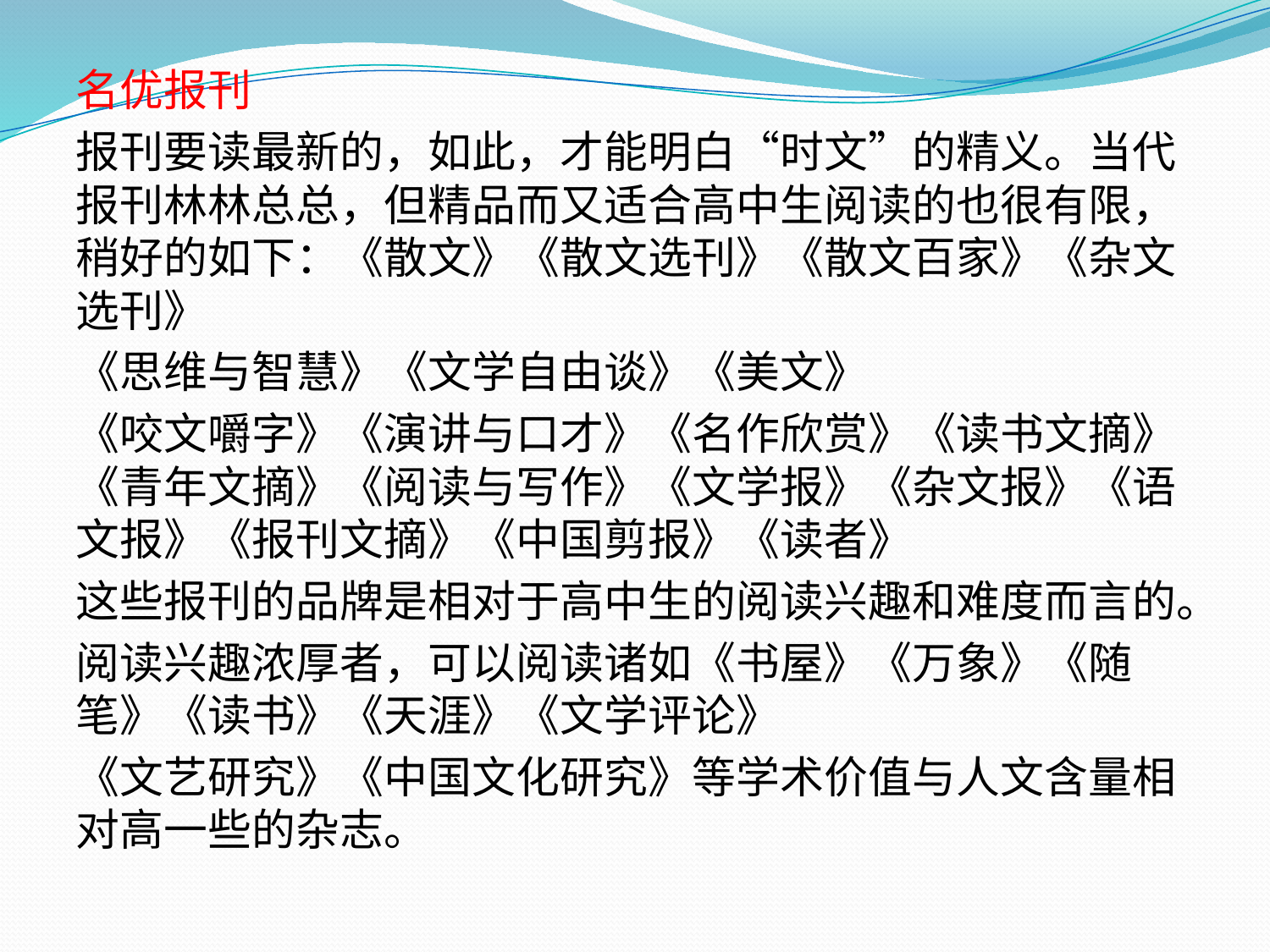

名优报刊
报刊要读最新的，如此，才能明白“时文”的精义。当代报刊林林总总，但精品而又适合高中生阅读的也很有限，稍好的如下：《散文》《散文选刊》《散文百家》《杂文选刊》
《思维与智慧》《文学自由谈》《美文》
《咬文嚼字》《演讲与口才》《名作欣赏》《读书文摘》《青年文摘》《阅读与写作》《文学报》《杂文报》《语文报》《报刊文摘》《中国剪报》《读者》
这些报刊的品牌是相对于高中生的阅读兴趣和难度而言的。
阅读兴趣浓厚者，可以阅读诸如《书屋》《万象》《随笔》《读书》《天涯》《文学评论》
《文艺研究》《中国文化研究》等学术价值与人文含量相对高一些的杂志。